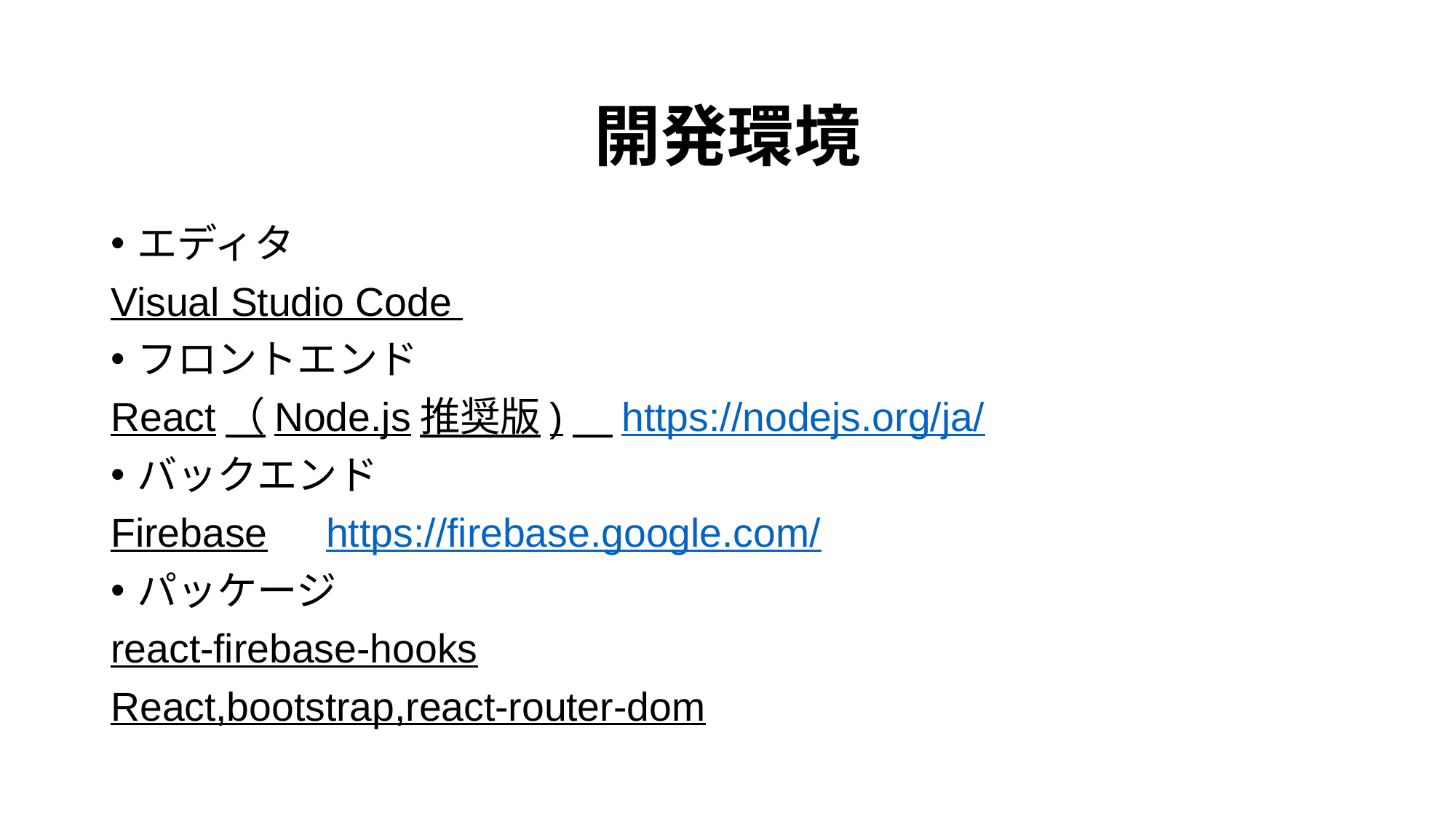

# 開発環境
エディタ
Visual Studio Code
フロントエンド
React（Node.js推奨版)　https://nodejs.org/ja/
バックエンド
Firebase　https://firebase.google.com/
パッケージ
react-firebase-hooks
React,bootstrap,react-router-dom